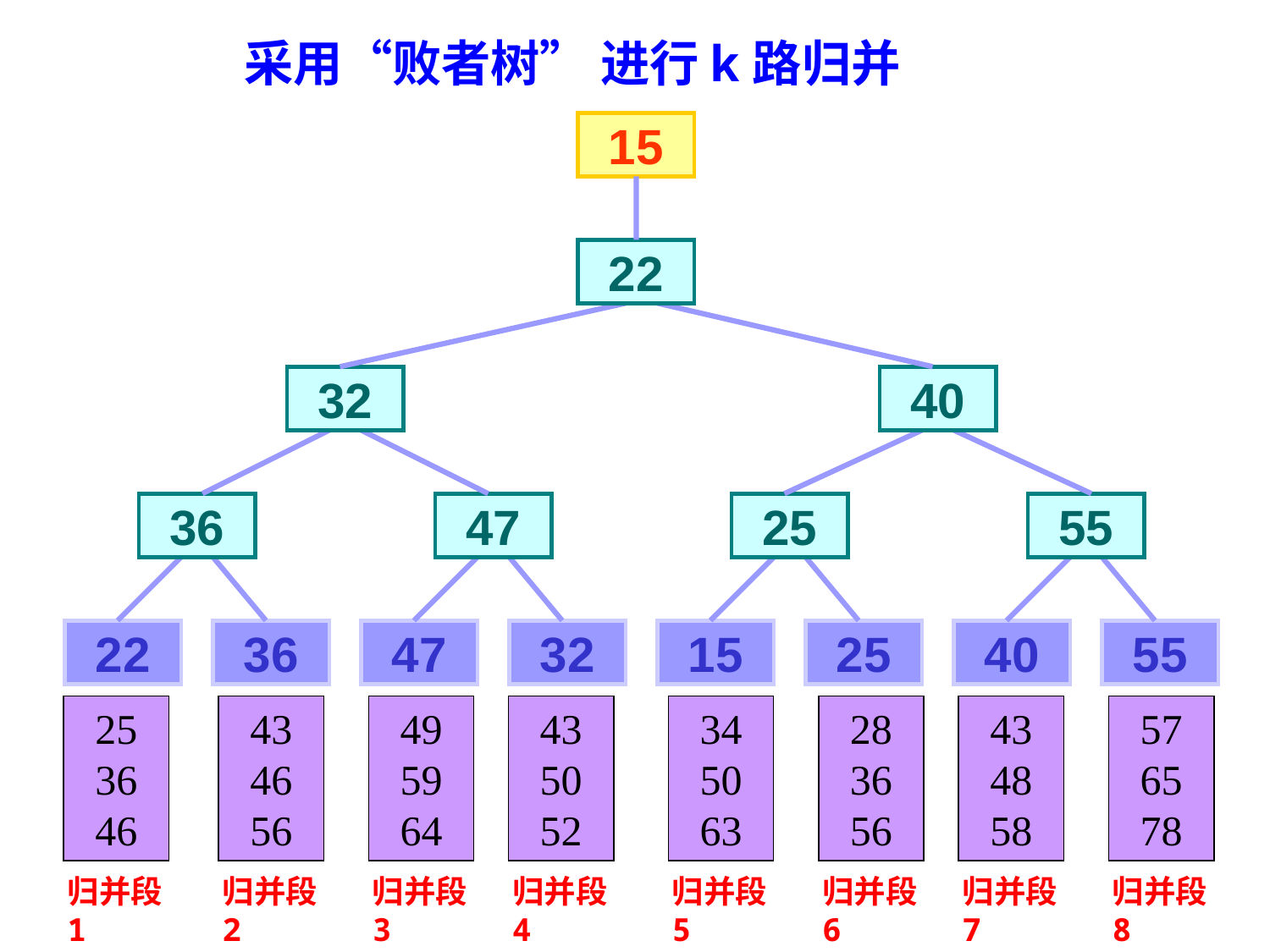

采用“败者树” 进行k路归并
15

22

32

40

36

47

25

55

22
36
47
32
15
25
40
55
25
36
46
归并段1
43
46
56
归并段2
49
59
64
归并段3
43
50
52
归并段4
34
50
63
归并段5
28
36
56
归并段6
43
48
58
归并段7
57
65
78
归并段8